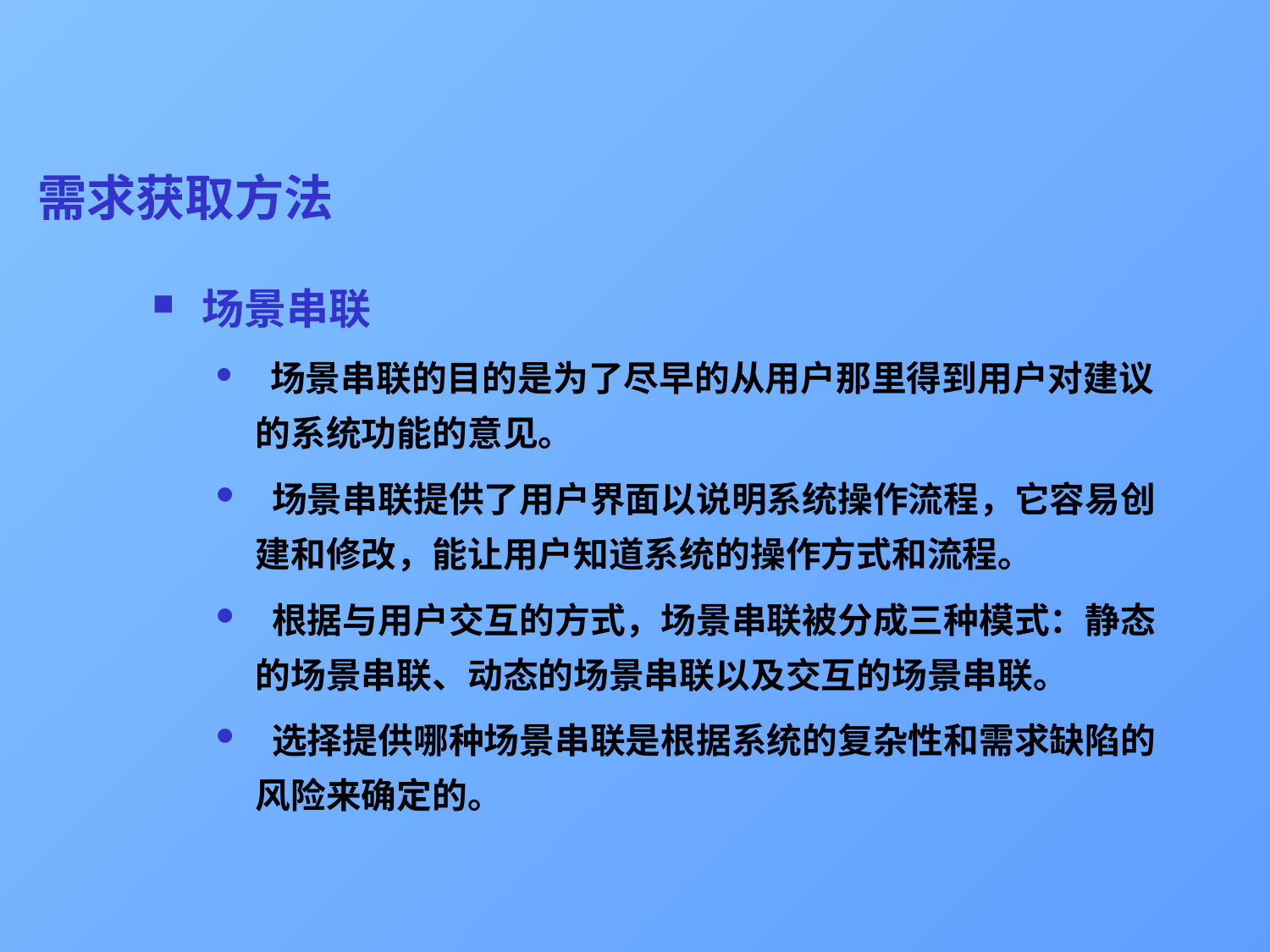

# 需求获取方法
 场景串联
 场景串联的目的是为了尽早的从用户那里得到用户对建议的系统功能的意见。
 场景串联提供了用户界面以说明系统操作流程，它容易创建和修改，能让用户知道系统的操作方式和流程。
 根据与用户交互的方式，场景串联被分成三种模式：静态的场景串联、动态的场景串联以及交互的场景串联。
 选择提供哪种场景串联是根据系统的复杂性和需求缺陷的风险来确定的。